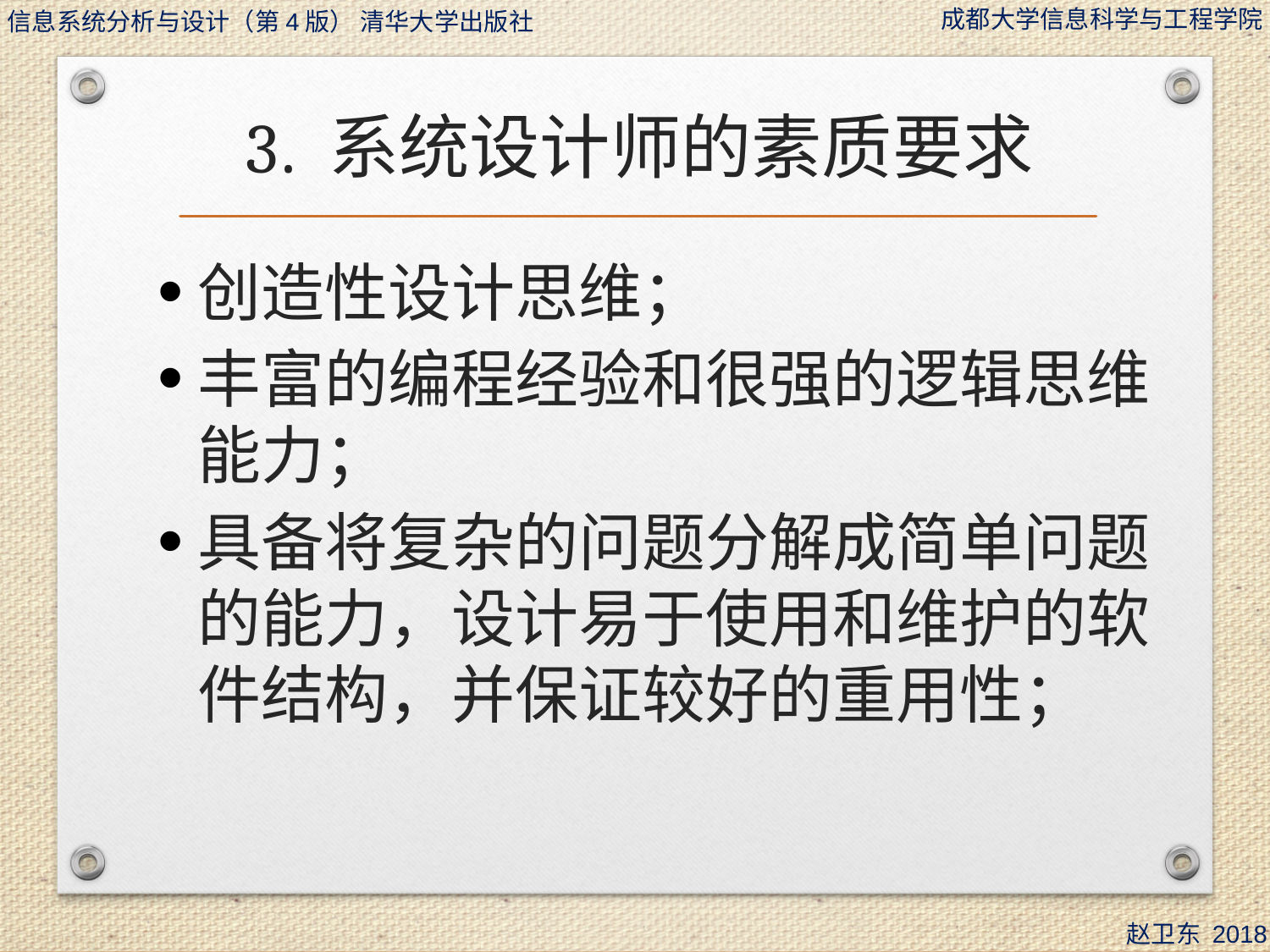

# 3. 系统设计师的素质要求
创造性设计思维；
丰富的编程经验和很强的逻辑思维能力；
具备将复杂的问题分解成简单问题的能力，设计易于使用和维护的软件结构，并保证较好的重用性；